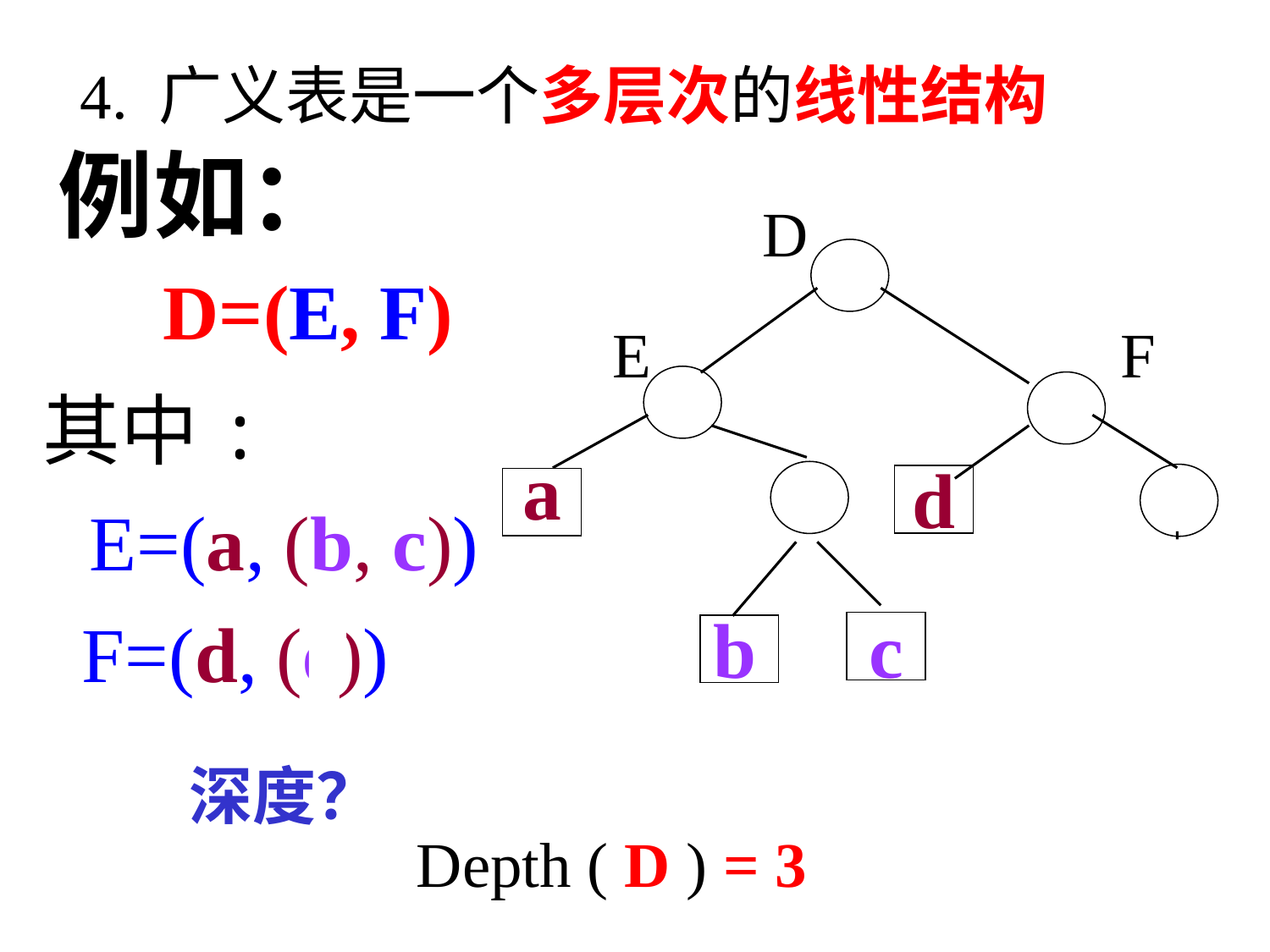

4. 广义表是一个多层次的线性结构
例如：
D

a
d

e
b
c

E
F

D=(E, F)
其中:
 E=(a, (b, c))
  F=(d, (e))

深度？
Depth ( D ) = 3